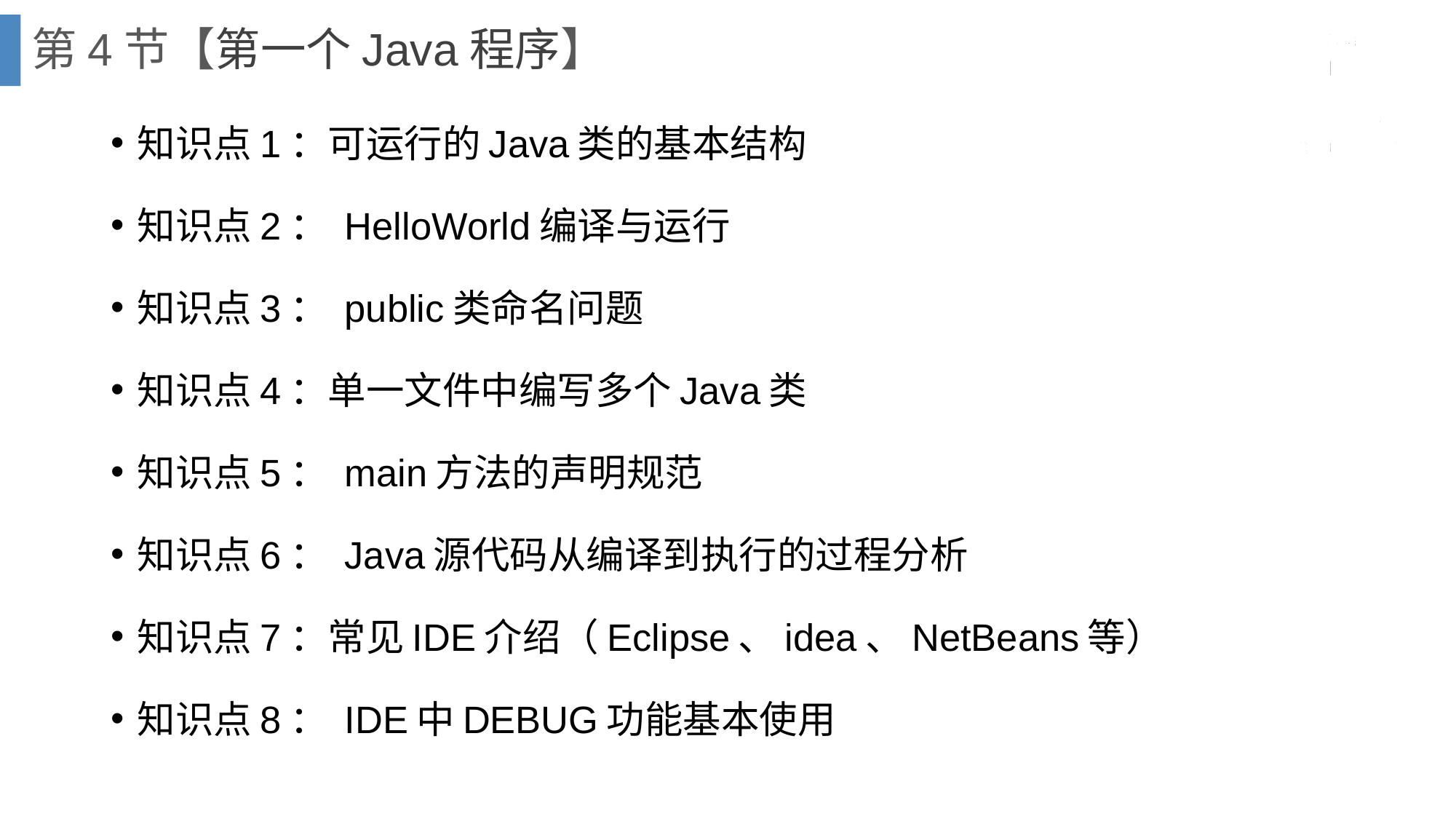

# 第4节【第一个Java程序】
知识点1：可运行的Java类的基本结构
知识点2： HelloWorld编译与运行
知识点3： public类命名问题
知识点4：单一文件中编写多个Java类
知识点5： main方法的声明规范
知识点6： Java源代码从编译到执行的过程分析
知识点7：常见IDE介绍（Eclipse、idea、NetBeans等）
知识点8： IDE中DEBUG功能基本使用